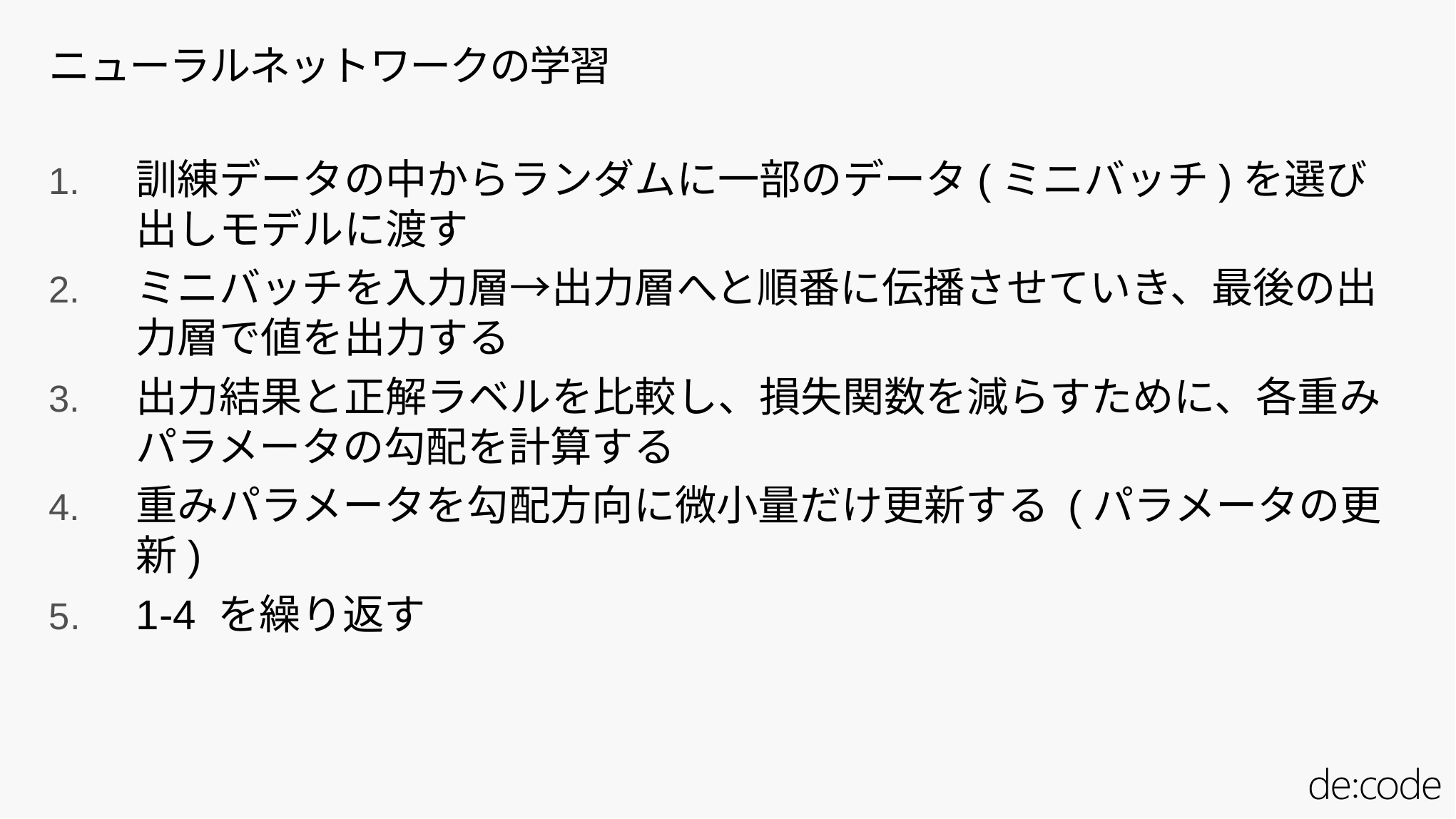

# ニューラルネットワークの学習
訓練データの中からランダムに一部のデータ(ミニバッチ)を選び出しモデルに渡す
ミニバッチを入力層→出力層へと順番に伝播させていき、最後の出力層で値を出力する
出力結果と正解ラベルを比較し、損失関数を減らすために、各重みパラメータの勾配を計算する
重みパラメータを勾配方向に微小量だけ更新する (パラメータの更新)
1-4 を繰り返す